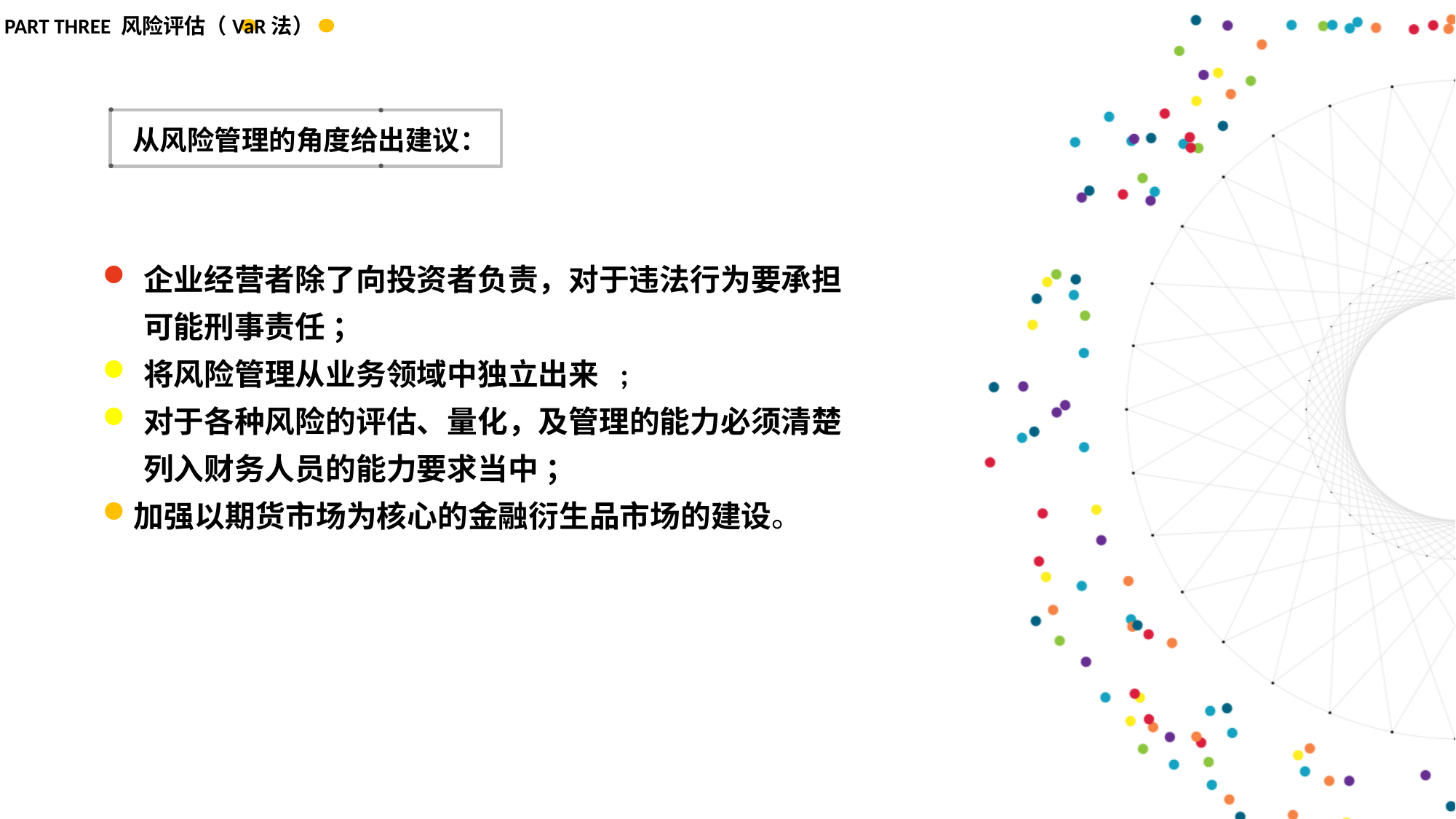

PART THREE 风险评估（VaR法）

从风险管理的角度给出建议：
企业经营者除了向投资者负责，对于违法行为要承担可能刑事责任 ；
将风险管理从业务领域中独立出来  ;
对于各种风险的评估、量化，及管理的能力必须清楚列入财务人员的能力要求当中 ；
加强以期货市场为核心的金融衍生品市场的建设。